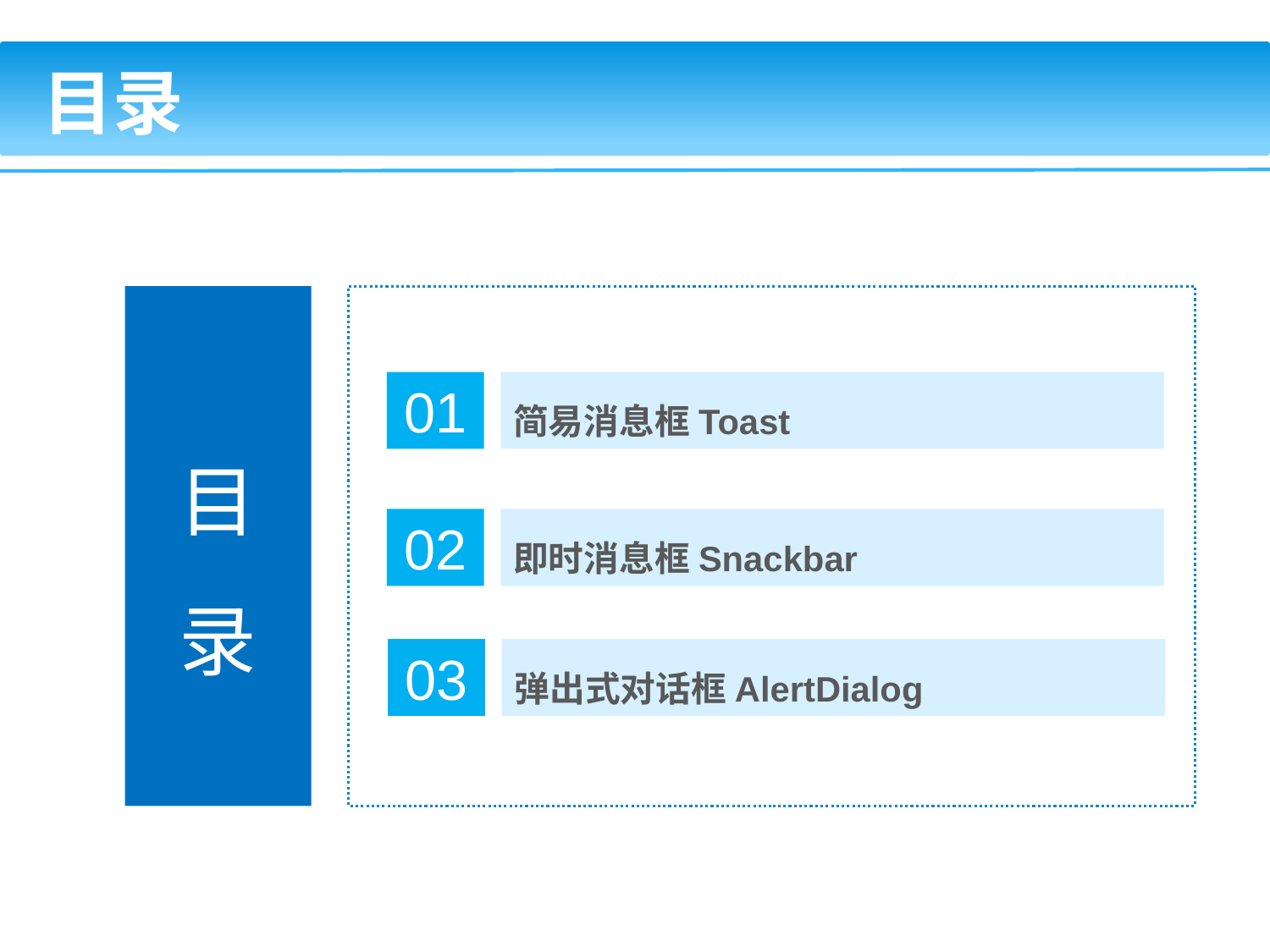

目录
目
录

01
简易消息框Toast
即时消息框Snackbar
02
弹出式对话框AlertDialog
03